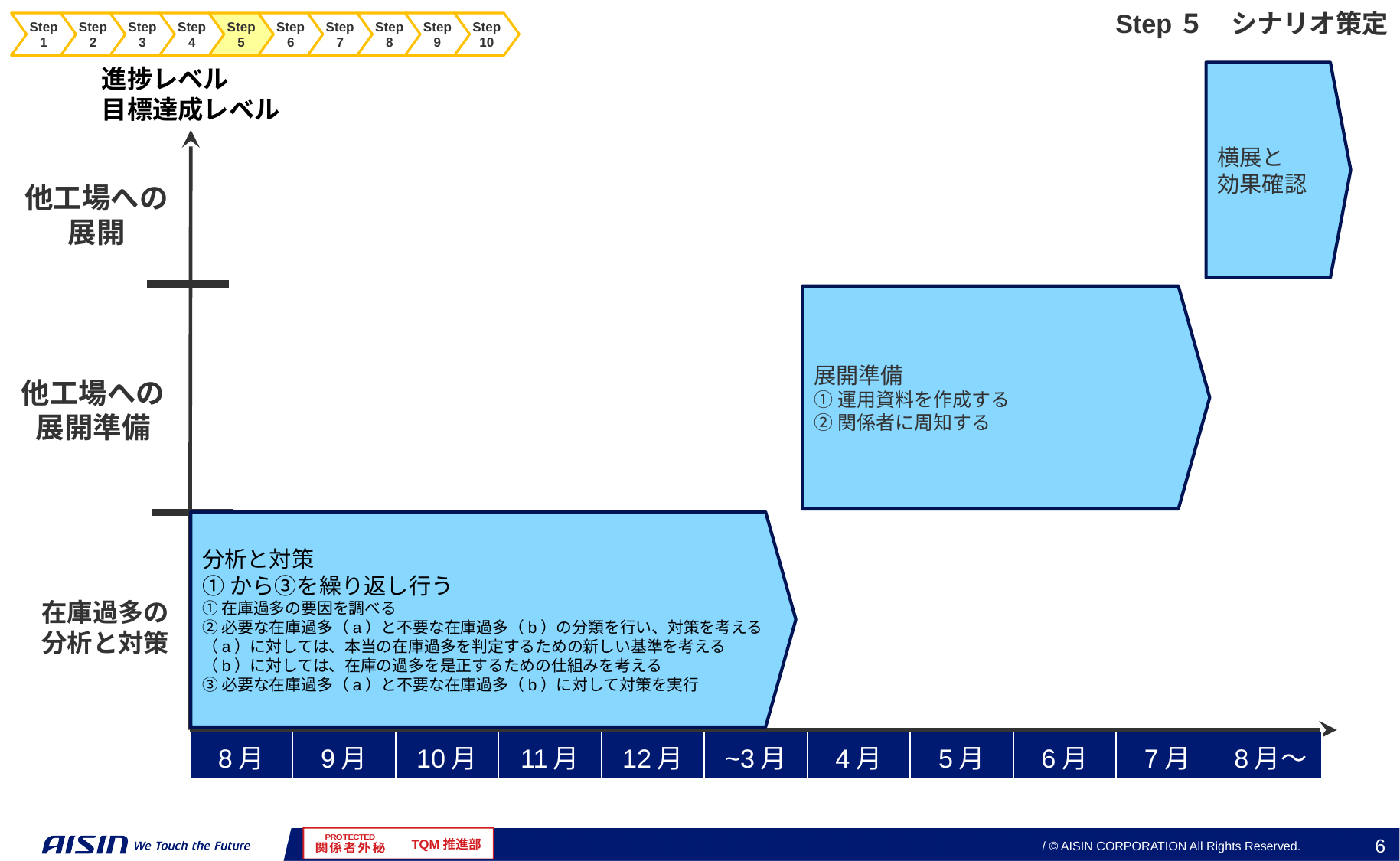

Step５　シナリオ策定
Step1
Step2
Step3
Step4
Step5
Step6
Step7
Step8
Step9
Step10
進捗レベル
目標達成レベル
横展と
効果確認
他工場への
展開
展開準備
➀運用資料を作成する
➁関係者に周知する
他工場への
展開準備

分析と対策
➀から➂を繰り返し行う
①在庫過多の要因を調べる
➁必要な在庫過多（a）と不要な在庫過多（b）の分類を行い、対策を考える
（a）に対しては、本当の在庫過多を判定するための新しい基準を考える
（b）に対しては、在庫の過多を是正するための仕組みを考える
➂必要な在庫過多（a）と不要な在庫過多（b）に対して対策を実行
在庫過多の分析と対策

| 8月 | 9月 | 10月 | 11月 | 12月 | ~3月 | 4月 | 5月 | 6月 | 7月 | 8月～ |
| --- | --- | --- | --- | --- | --- | --- | --- | --- | --- | --- |